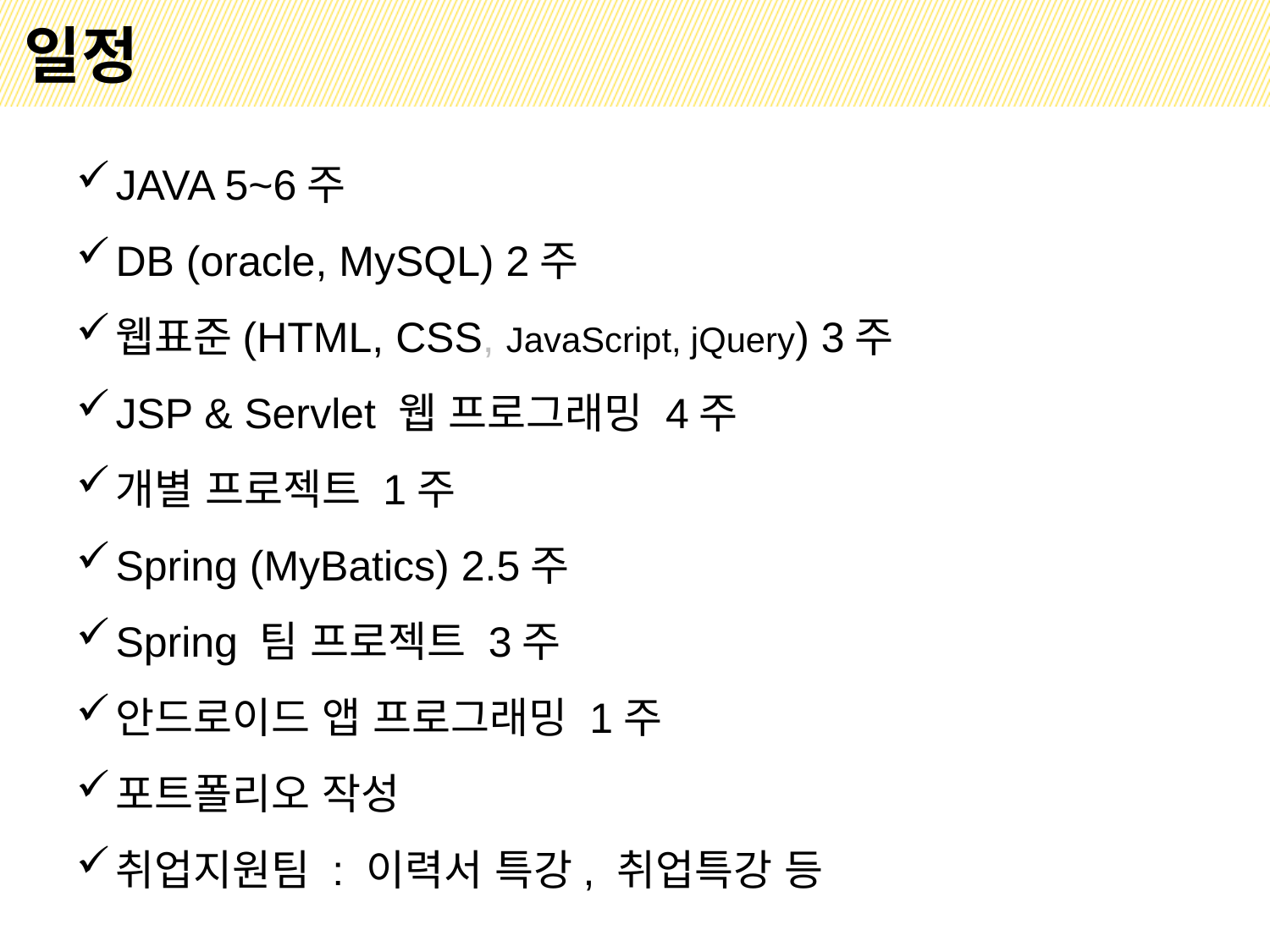

# 일정
JAVA 5~6주
DB (oracle, MySQL) 2주
웹표준(HTML, CSS, JavaScript, jQuery) 3주
JSP & Servlet 웹 프로그래밍 4주
개별 프로젝트 1주
Spring (MyBatics) 2.5주
Spring 팀 프로젝트 3주
안드로이드 앱 프로그래밍 1주
포트폴리오 작성
취업지원팀 : 이력서 특강, 취업특강 등